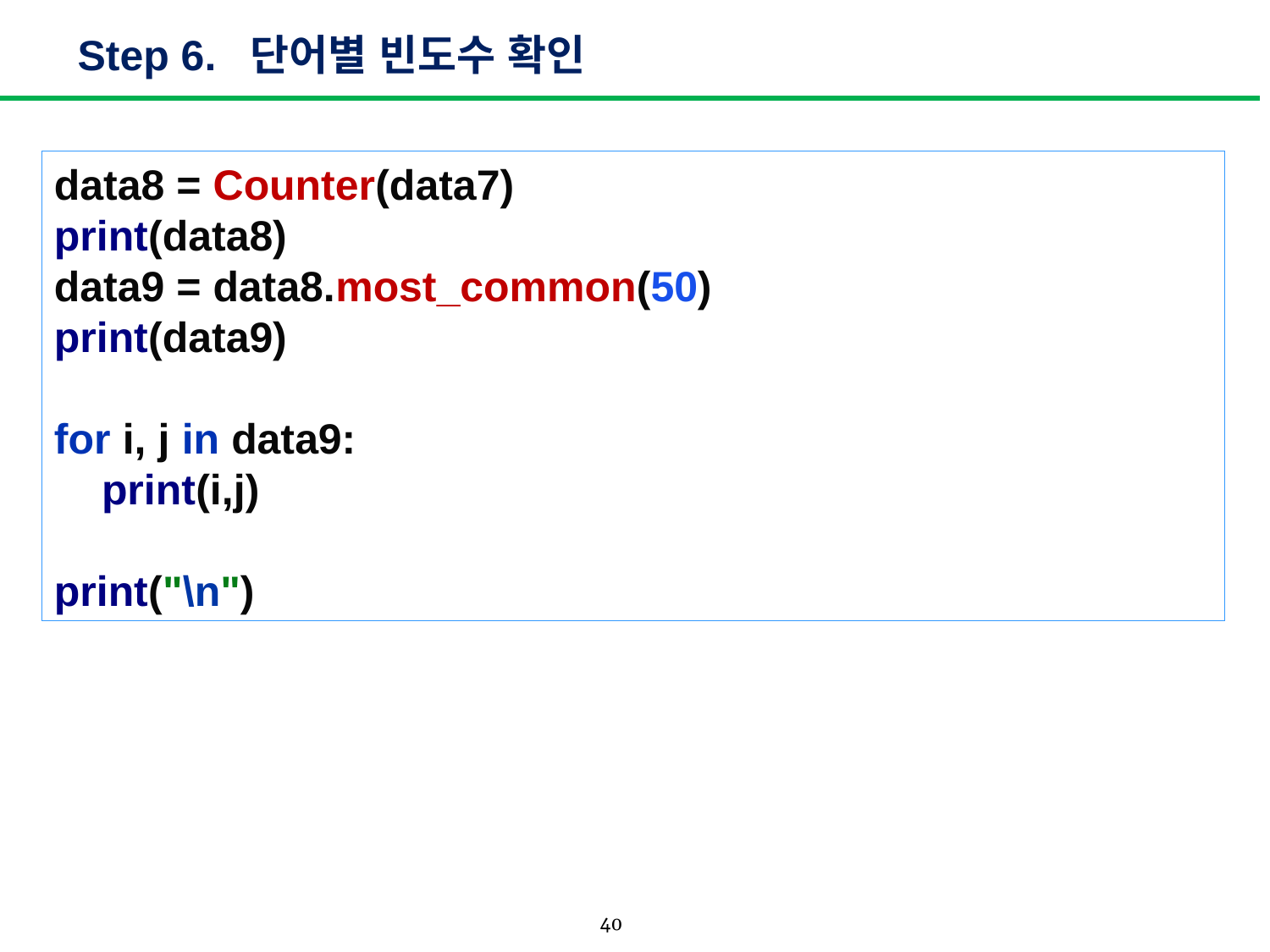

Step 6.  단어별 빈도수 확인
data8 = Counter(data7)
print(data8)
data9 = data8.most_common(50)
print(data9)
for i, j in data9:
    print(i,j)
print("\n")
40